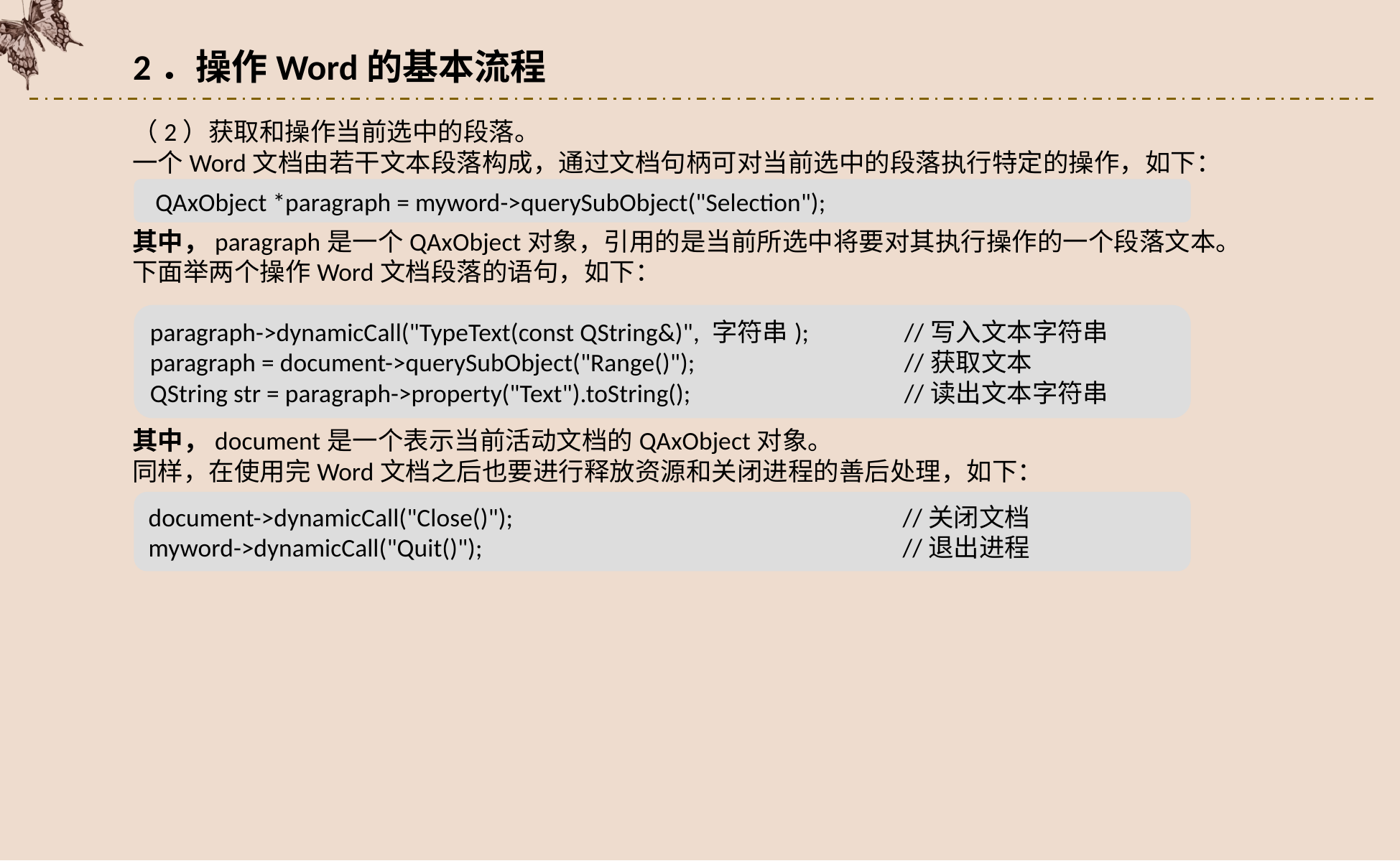

2．操作Word的基本流程
（2）获取和操作当前选中的段落。
一个Word文档由若干文本段落构成，通过文档句柄可对当前选中的段落执行特定的操作，如下：
    QAxObject *paragraph = myword->querySubObject("Selection");
其中，paragraph是一个QAxObject对象，引用的是当前所选中将要对其执行操作的一个段落文本。
下面举两个操作Word文档段落的语句，如下：

paragraph->dynamicCall("TypeText(const QString&)", 字符串);	//写入文本字符串
paragraph = document->querySubObject("Range()");		//获取文本
QString str = paragraph->property("Text").toString();		//读出文本字符串
其中，document是一个表示当前活动文档的QAxObject对象。
同样，在使用完Word文档之后也要进行释放资源和关闭进程的善后处理，如下：
document->dynamicCall("Close()");				//关闭文档
myword->dynamicCall("Quit()");				//退出进程